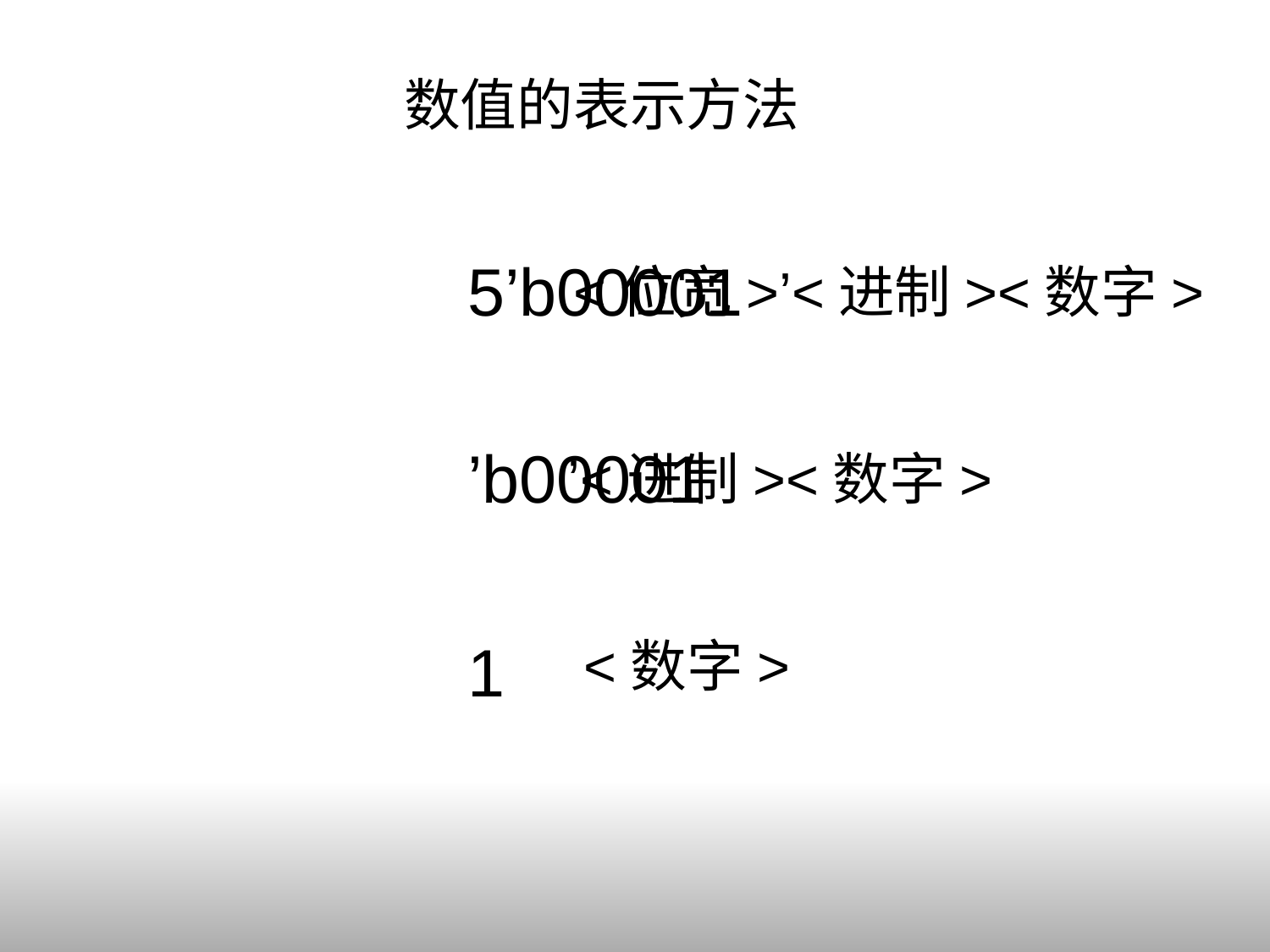

数值的表示方法
5’b00001
<位宽>’<进制><数字>
’b00001
’<进制><数字>
<数字>
1